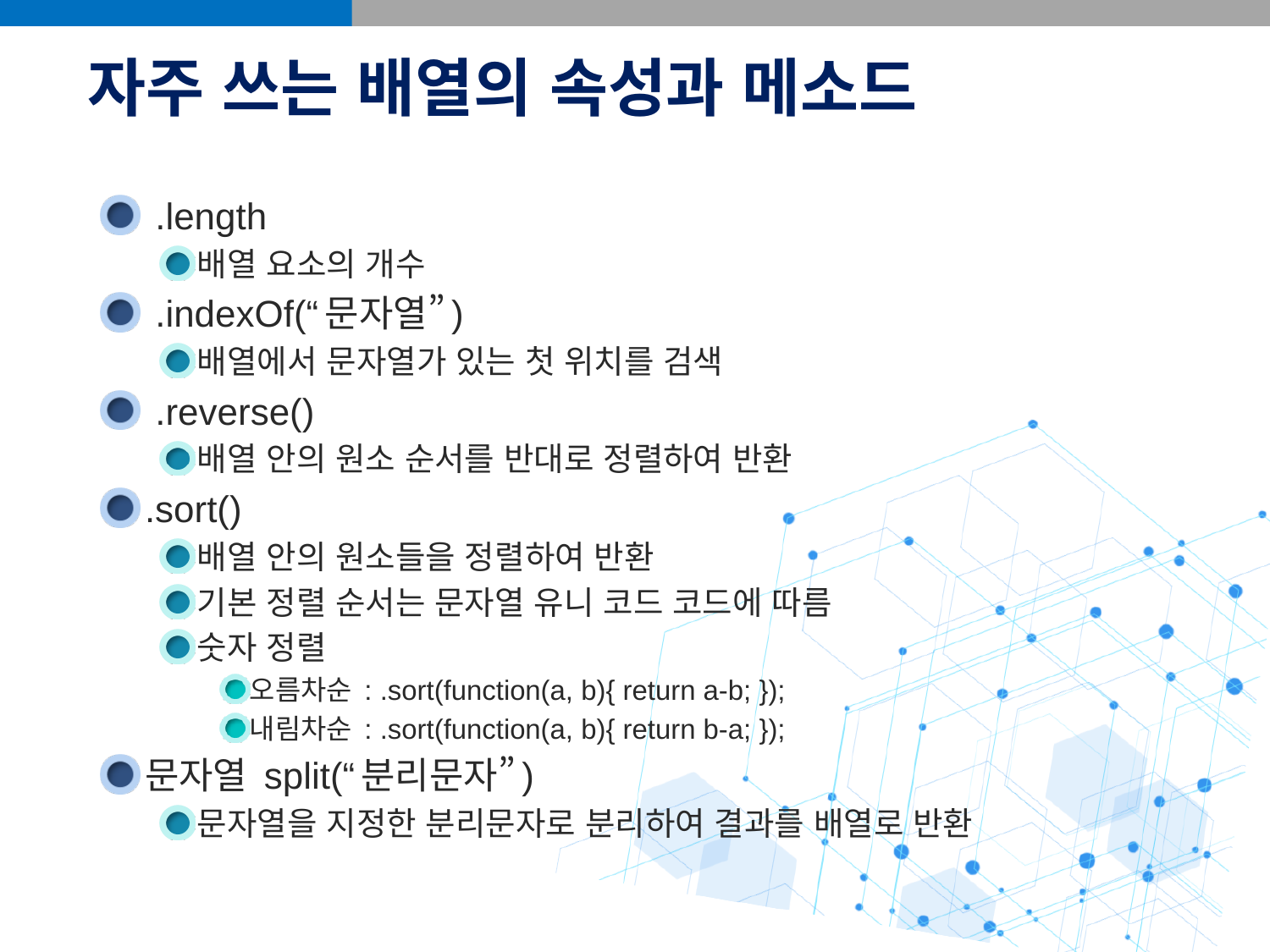

# 자주 쓰는 배열의 속성과 메소드
 .length
배열 요소의 개수
 .indexOf(“문자열”)
배열에서 문자열가 있는 첫 위치를 검색
 .reverse()
배열 안의 원소 순서를 반대로 정렬하여 반환
.sort()
배열 안의 원소들을 정렬하여 반환
기본 정렬 순서는 문자열 유니 코드 코드에 따름
숫자 정렬
오름차순 : .sort(function(a, b){ return a-b; });
내림차순 : .sort(function(a, b){ return b-a; });
문자열 split(“분리문자”)
문자열을 지정한 분리문자로 분리하여 결과를 배열로 반환